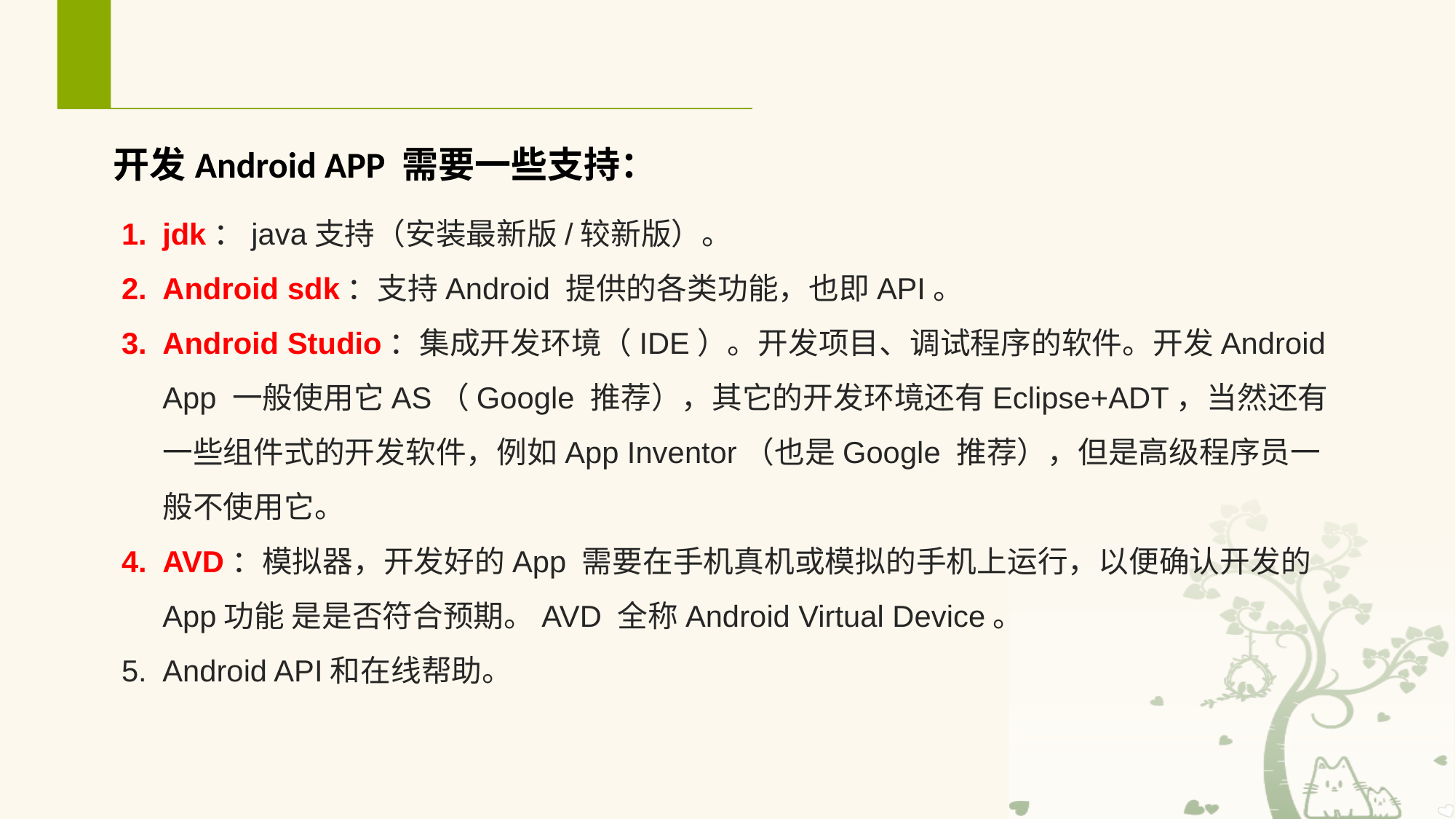

# 1.2 搭建Android开发环境
开发Android APP 需要一些支持：
jdk：java支持（安装最新版/较新版）。
Android sdk：支持Android 提供的各类功能，也即API。
Android Studio：集成开发环境（IDE）。开发项目、调试程序的软件。开发Android App 一般使用它AS（Google 推荐），其它的开发环境还有Eclipse+ADT，当然还有一些组件式的开发软件，例如App Inventor（也是Google 推荐），但是高级程序员一般不使用它。
AVD：模拟器，开发好的App 需要在手机真机或模拟的手机上运行，以便确认开发的App功能 是是否符合预期。AVD 全称Android Virtual Device。
Android API和在线帮助。